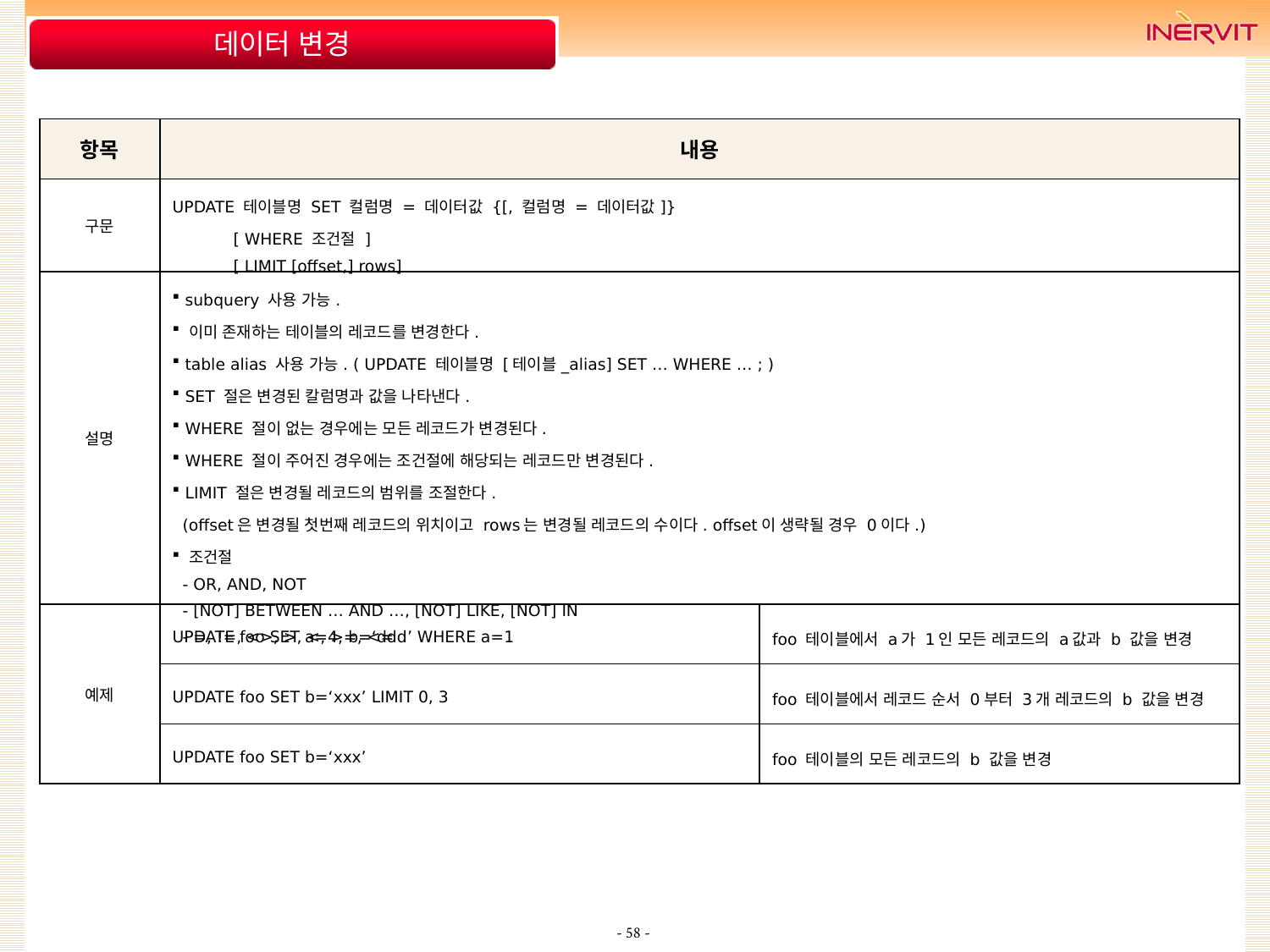

# 데이터 변경
| 항목 | 내용 |  |
| --- | --- | --- |
| 구문 | UPDATE 테이블명 SET 컬럼명 = 데이터값 {[, 컬럼명 = 데이터값]} [ WHERE 조건절 ] [ LIMIT [offset,] rows] |  |
| 설명 | subquery 사용 가능. 이미 존재하는 테이블의 레코드를 변경한다. table alias 사용 가능. ( UPDATE 테이블명 [테이블\_alias] SET … WHERE … ; ) SET 절은 변경된 칼럼명과 값을 나타낸다. WHERE 절이 없는 경우에는 모든 레코드가 변경된다. WHERE 절이 주어진 경우에는 조건절에 해당되는 레코드만 변경된다. LIMIT 절은 변경될 레코드의 범위를 조절한다. (offset은 변경될 첫번째 레코드의 위치이고 rows는 변경될 레코드의 수이다. offset이 생략될 경우 0이다.) 조건절 - OR, AND, NOT - [NOT] BETWEEN … AND …, [NOT] LIKE, [NOT] IN - =, !=, <>, >, <, >=, <= |  |
| 예제 | UPDATE foo SET a=4, b=‘ddd’ WHERE a=1 | foo 테이블에서 a가 1인 모든 레코드의 a값과 b 값을 변경 |
|  | UPDATE foo SET b=‘xxx’ LIMIT 0, 3 | foo 테이블에서 레코드 순서 0부터 3개 레코드의 b 값을 변경 |
|  | UPDATE foo SET b=‘xxx’ | foo 테이블의 모든 레코드의 b 값을 변경 |
- 58 -